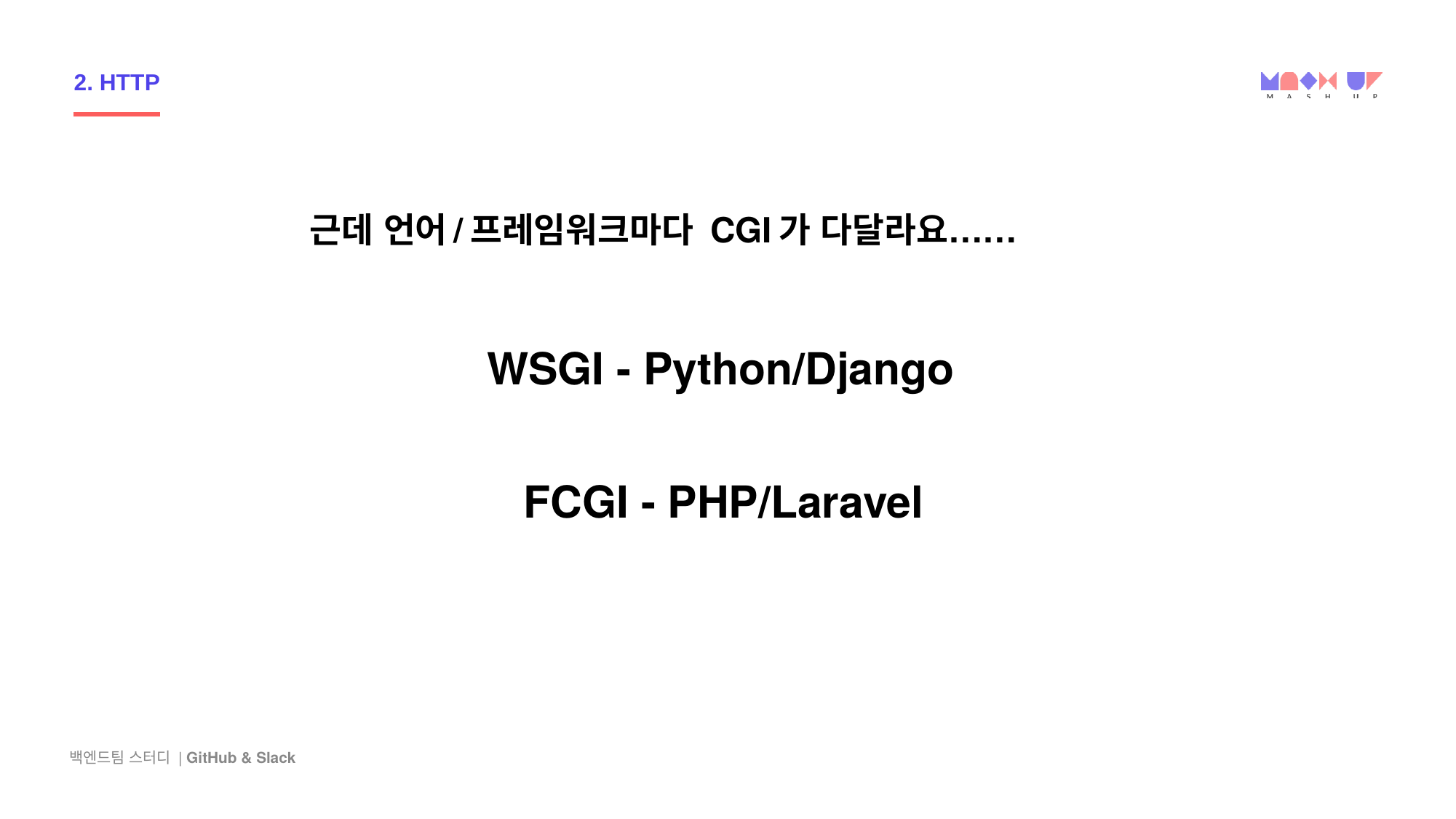

# 2. HTTP
근데 언어/프레임워크마다 CGI가 다달라요……
WSGI - Python/Django
FCGI - PHP/Laravel
27